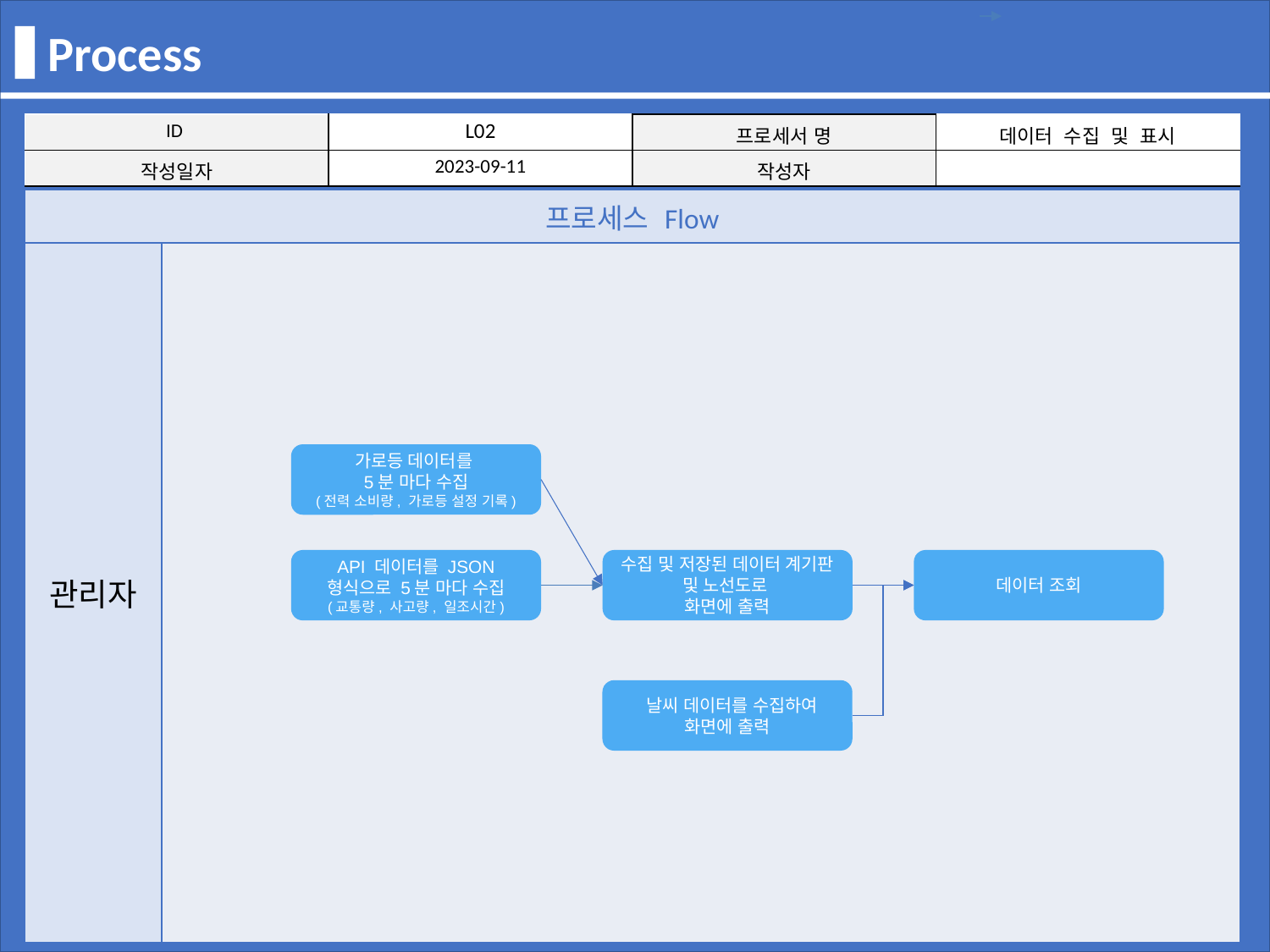

Process

| ID | L02 | 프로세서 명 | 데이터 수집 및 표시 |
| --- | --- | --- | --- |
| 작성일자 | 2023-09-11 | 작성자 |  |
| 프로세스 Flow |  |
| --- | --- |
| 관리자 |  |
가로등 데이터를
5분 마다 수집
(전력 소비량, 가로등 설정 기록)
API 데이터를 JSON 형식으로 5분 마다 수집
(교통량, 사고량, 일조시간)
수집 및 저장된 데이터 계기판 및 노선도로
화면에 출력
데이터 조회
 날씨 데이터를 수집하여 화면에 출력